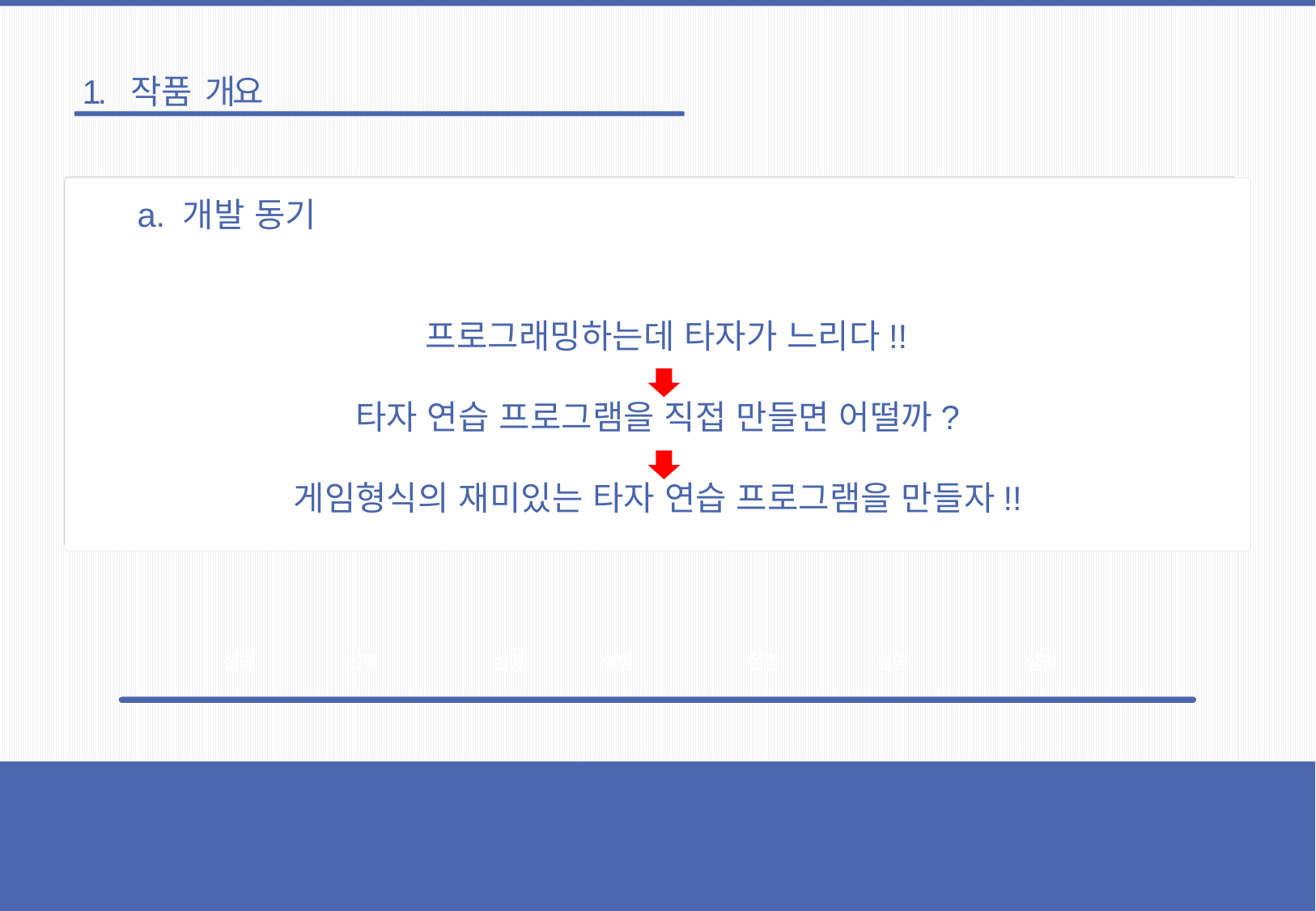

1.  작품  개요

a. 개발 동기

 프로그래밍하는데 타자가 느리다!!

타자 연습 프로그램을 직접 만들면 어떨까?

게임형식의 재미있는 타자 연습 프로그램을 만들자!!

설명
설명
설명
설명
설명
설명
설명